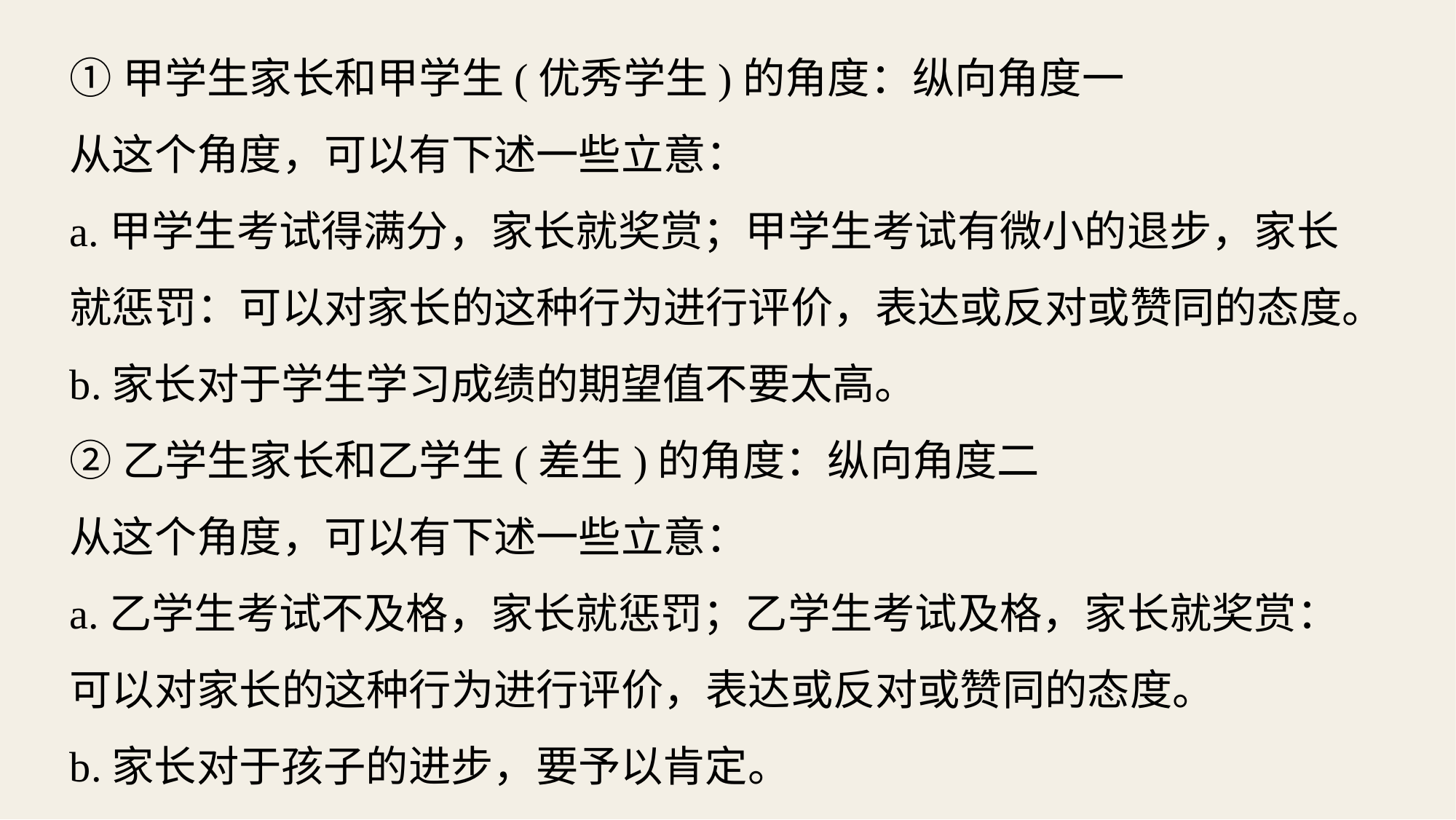

①甲学生家长和甲学生(优秀学生)的角度：纵向角度一
从这个角度，可以有下述一些立意：
a.甲学生考试得满分，家长就奖赏；甲学生考试有微小的退步，家长就惩罚：可以对家长的这种行为进行评价，表达或反对或赞同的态度。
b.家长对于学生学习成绩的期望值不要太高。
②乙学生家长和乙学生(差生)的角度：纵向角度二
从这个角度，可以有下述一些立意：
a.乙学生考试不及格，家长就惩罚；乙学生考试及格，家长就奖赏：可以对家长的这种行为进行评价，表达或反对或赞同的态度。
b.家长对于孩子的进步，要予以肯定。